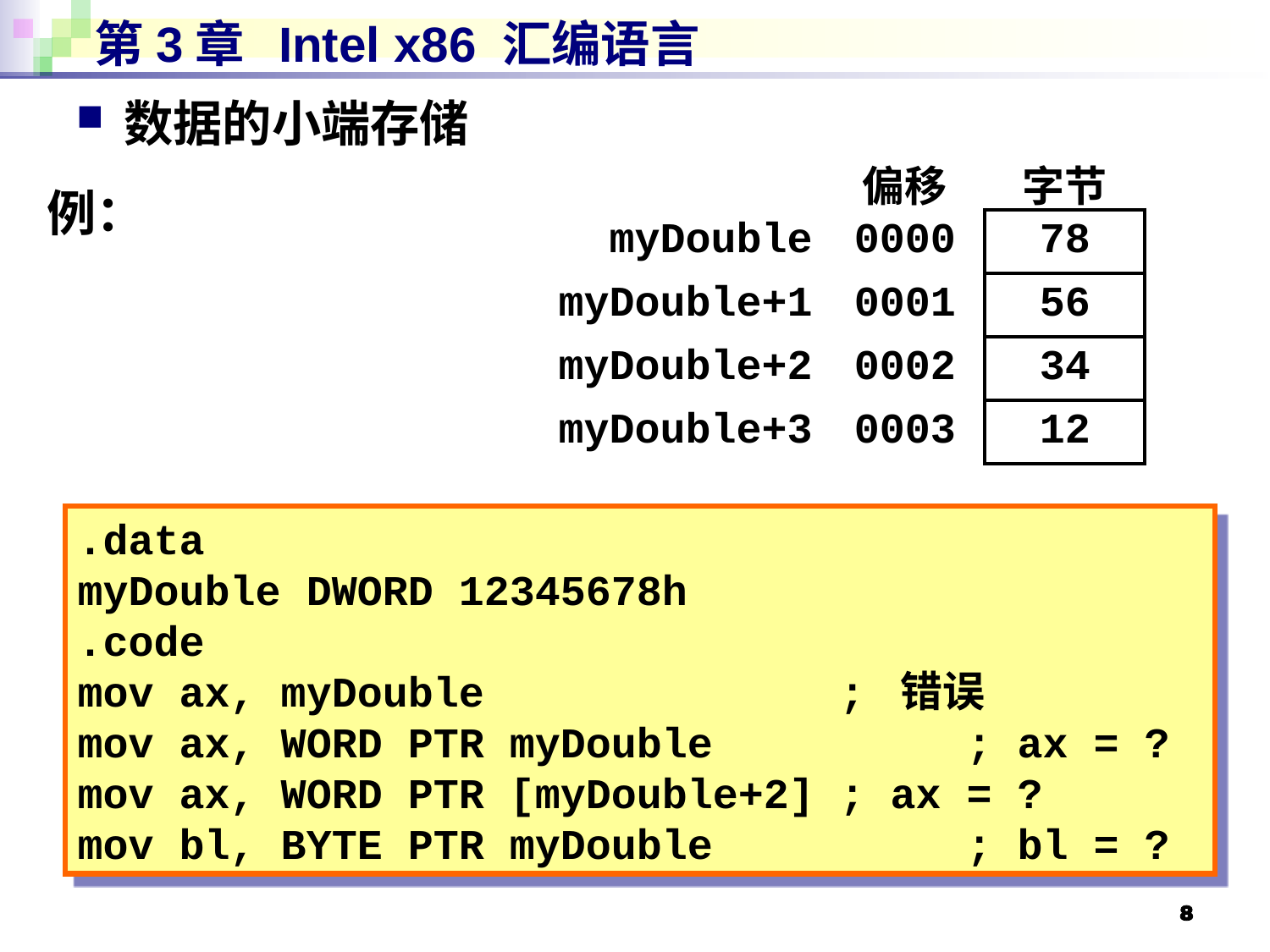

# 第3章  Intel x86 汇编语言
数据的小端存储
|  | 偏移 | 字节 |
| --- | --- | --- |
| myDouble | 0000 | 78 |
| myDouble+1 | 0001 | 56 |
| myDouble+2 | 0002 | 34 |
| myDouble+3 | 0003 | 12 |
例：
.data
myDouble DWORD 12345678h
.code
mov ax, myDouble			; 错误
mov ax, WORD PTR myDouble		; ax = ?
mov ax, WORD PTR [myDouble+2]	; ax = ?
mov bl, BYTE PTR myDouble		; bl = ?
8